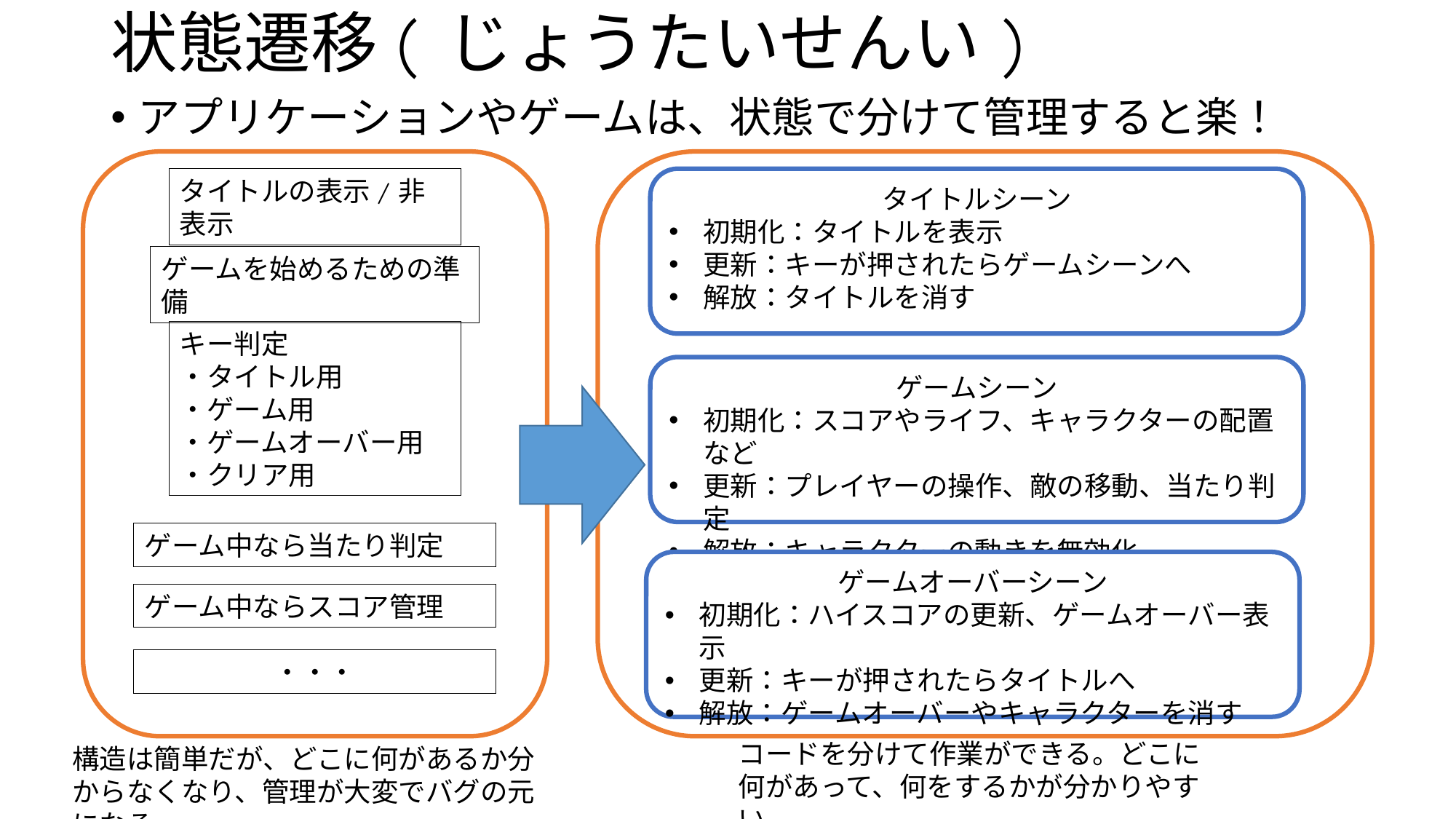

# 状態遷移(じょうたいせんい)
アプリケーションやゲームは、状態で分けて管理すると楽！

タイトルの表示/非表示
タイトルシーン
初期化：タイトルを表示
更新：キーが押されたらゲームシーンへ
解放：タイトルを消す
ゲームを始めるための準備
キー判定
・タイトル用
・ゲーム用
・ゲームオーバー用
・クリア用
ゲームシーン
初期化：スコアやライフ、キャラクターの配置など
更新：プレイヤーの操作、敵の移動、当たり判定
解放：キャラクターの動きを無効化

ゲーム中なら当たり判定
ゲームオーバーシーン
初期化：ハイスコアの更新、ゲームオーバー表示
更新：キーが押されたらタイトルへ
解放：ゲームオーバーやキャラクターを消す
ゲーム中ならスコア管理
・・・
コードを分けて作業ができる。どこに何があって、何をするかが分かりやすい
構造は簡単だが、どこに何があるか分からなくなり、管理が大変でバグの元になる